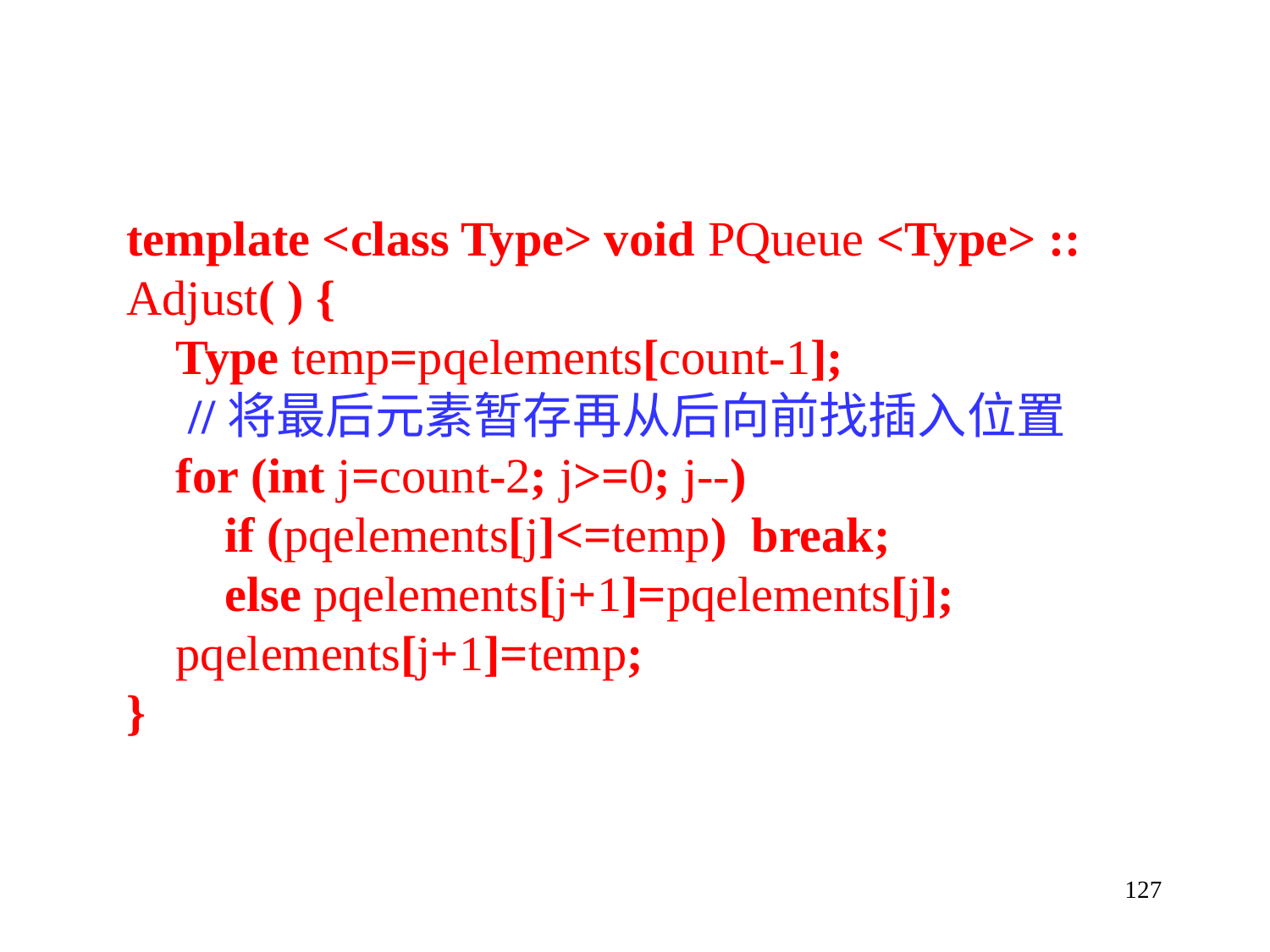

template <class Type> void PQueue <Type> ::
Adjust( ) {
    Type temp=pqelements[count-1];
     //将最后元素暂存再从后向前找插入位置
    for (int j=count-2; j>=0; j--)
        if (pqelements[j]<=temp)  break;
        else pqelements[j+1]=pqelements[j];
    pqelements[j+1]=temp;
}
127